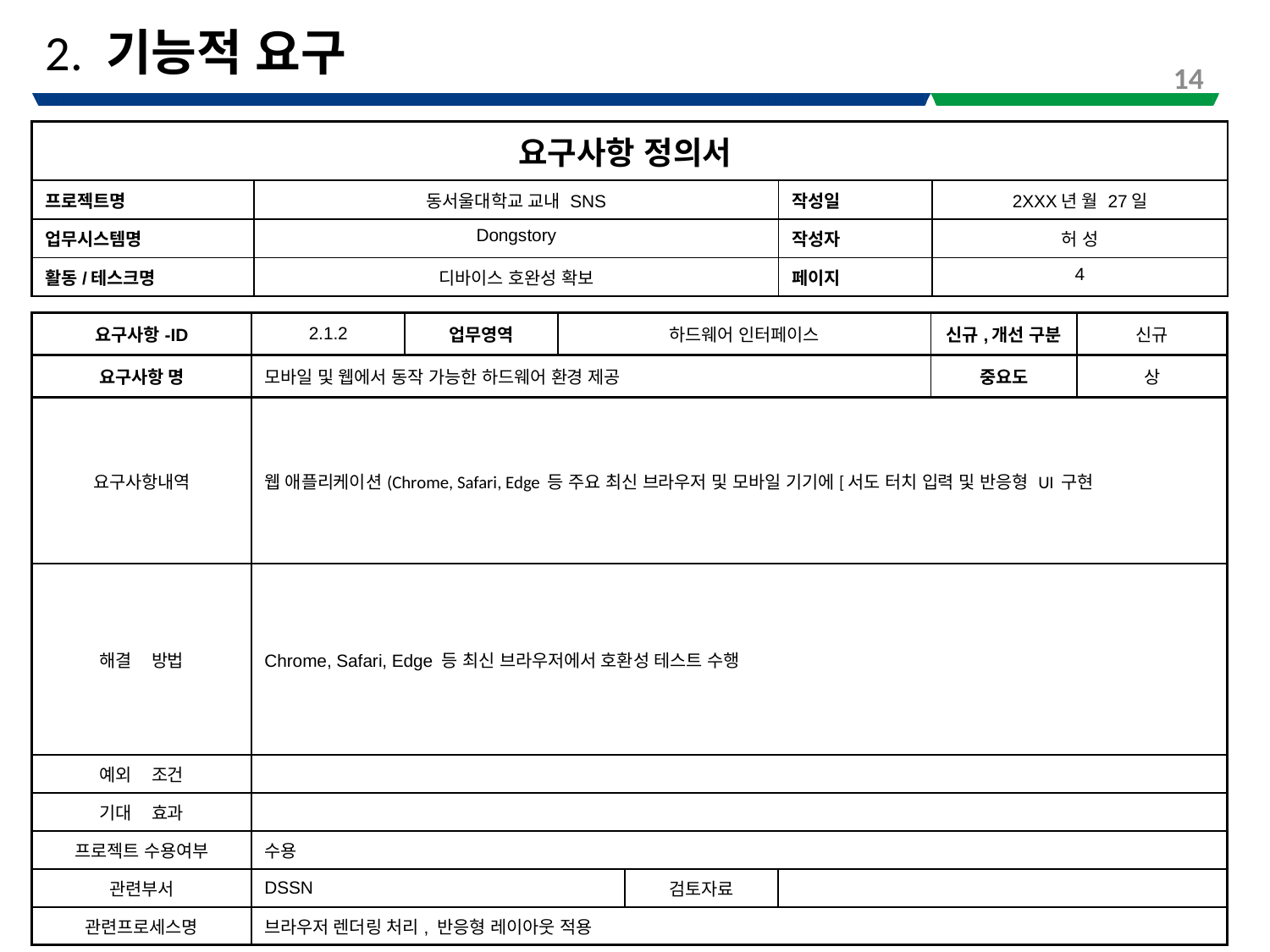

# 2. 기능적 요구
14
| 요구사항 정의서 |  |  |  |
| --- | --- | --- | --- |
| 프로젝트명 | 동서울대학교 교내 SNS | 작성일 | 2XXX년 월 27일 |
| 업무시스템명 | Dongstory | 작성자 | 허 성 |
| 활동/테스크명 | 디바이스 호완성 확보 | 페이지 | 4 |
| 요구사항-ID | 2.1.2 | 업무영역 | 하드웨어 인터페이스 |  |  | 신규,개선 구분 | 신규 |
| --- | --- | --- | --- | --- | --- | --- | --- |
| 요구사항 명 | 모바일 및 웹에서 동작 가능한 하드웨어 환경 제공 |  |  |  |  | 중요도 | 상 |
| 요구사항내역 | 웹 애플리케이션(Chrome, Safari, Edge 등 주요 최신 브라우저 및 모바일 기기에[서도 터치 입력 및 반응형 UI 구현 |  |  |  |  |  |  |
| 해결 방법 | Chrome, Safari, Edge 등 최신 브라우저에서 호환성 테스트 수행 |  |  |  |  |  |  |
| 예외 조건 |  |  |  |  |  |  |  |
| 기대 효과 |  |  |  |  |  |  |  |
| 프로젝트 수용여부 | 수용 |  |  |  |  |  |  |
| 관련부서 | DSSN |  |  | 검토자료 |  |  |  |
| 관련프로세스명 | 브라우저 렌더링 처리, 반응형 레이아웃 적용 |  |  |  |  |  |  |